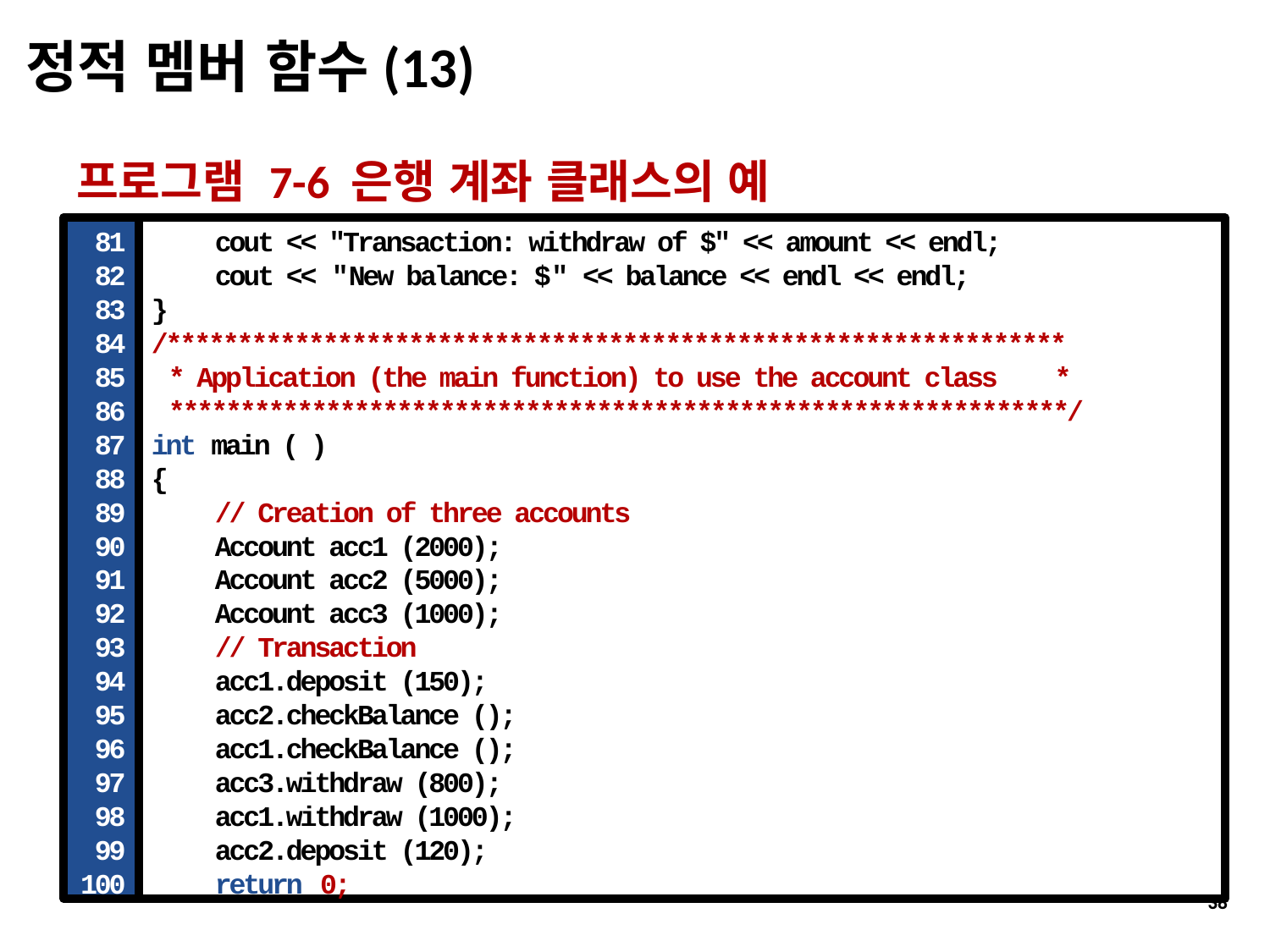

# 정적 멤버 함수(13)
프로그램 7-6 은행 계좌 클래스의 예
cout << "Transaction: withdraw of $" << amount << endl;
cout << "New balance: $" << balance << endl << endl;
}
/***************************************************************
 * Application (the main function) to use the account class 	 *
 ***************************************************************/
int main ( )
{
// Creation of three accounts
Account acc1 (2000);
Account acc2 (5000);
Account acc3 (1000);
// Transaction
acc1.deposit (150);
acc2.checkBalance ();
acc1.checkBalance ();
acc3.withdraw (800);
acc1.withdraw (1000);
acc2.deposit (120);
return 0;
81
82
83
84
85
86
87
88
89
90
91
92
93
94
95
96
97
98
99
100